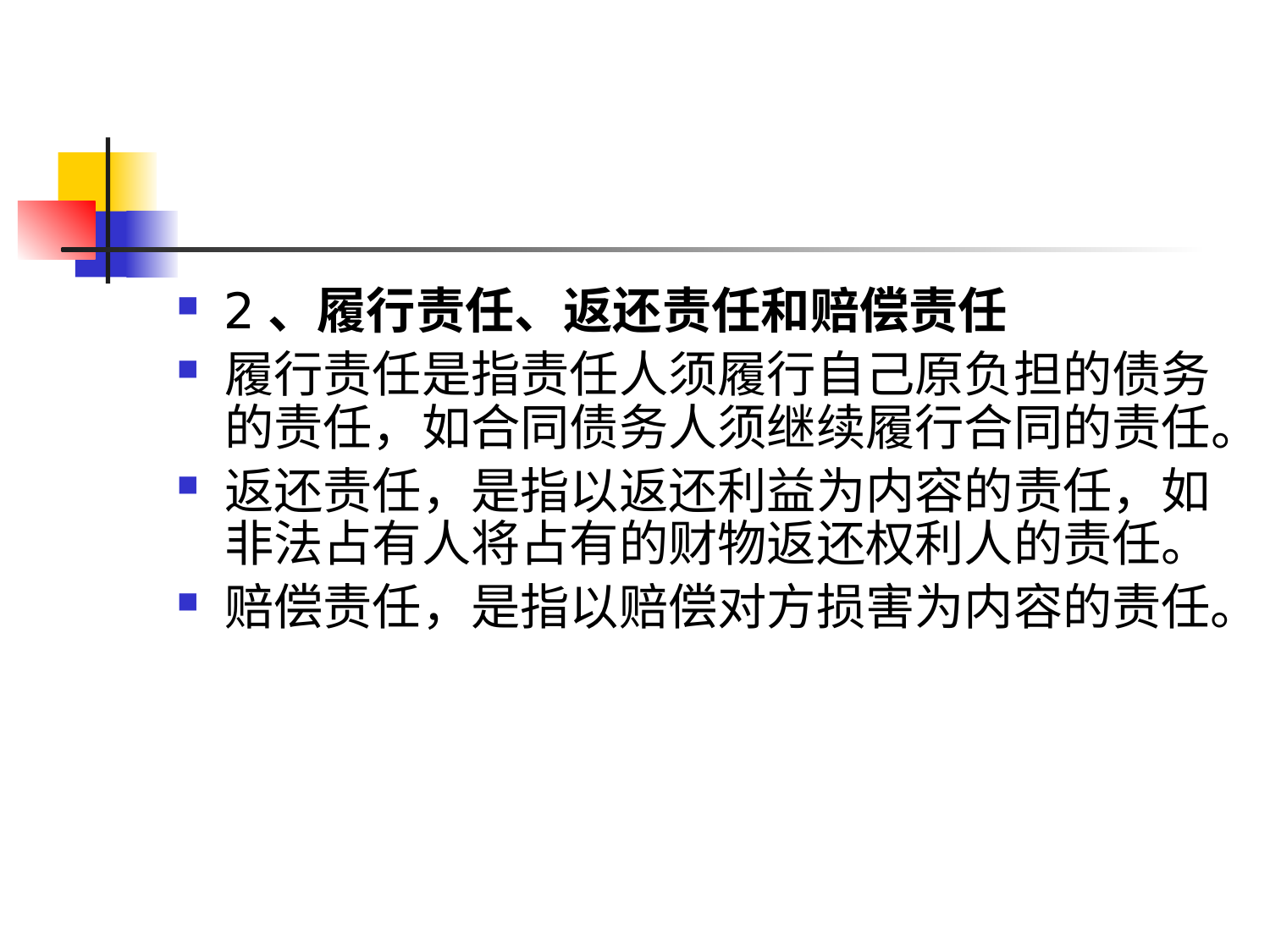

#
2、履行责任、返还责任和赔偿责任
履行责任是指责任人须履行自己原负担的债务的责任，如合同债务人须继续履行合同的责任。
返还责任，是指以返还利益为内容的责任，如非法占有人将占有的财物返还权利人的责任。
赔偿责任，是指以赔偿对方损害为内容的责任。